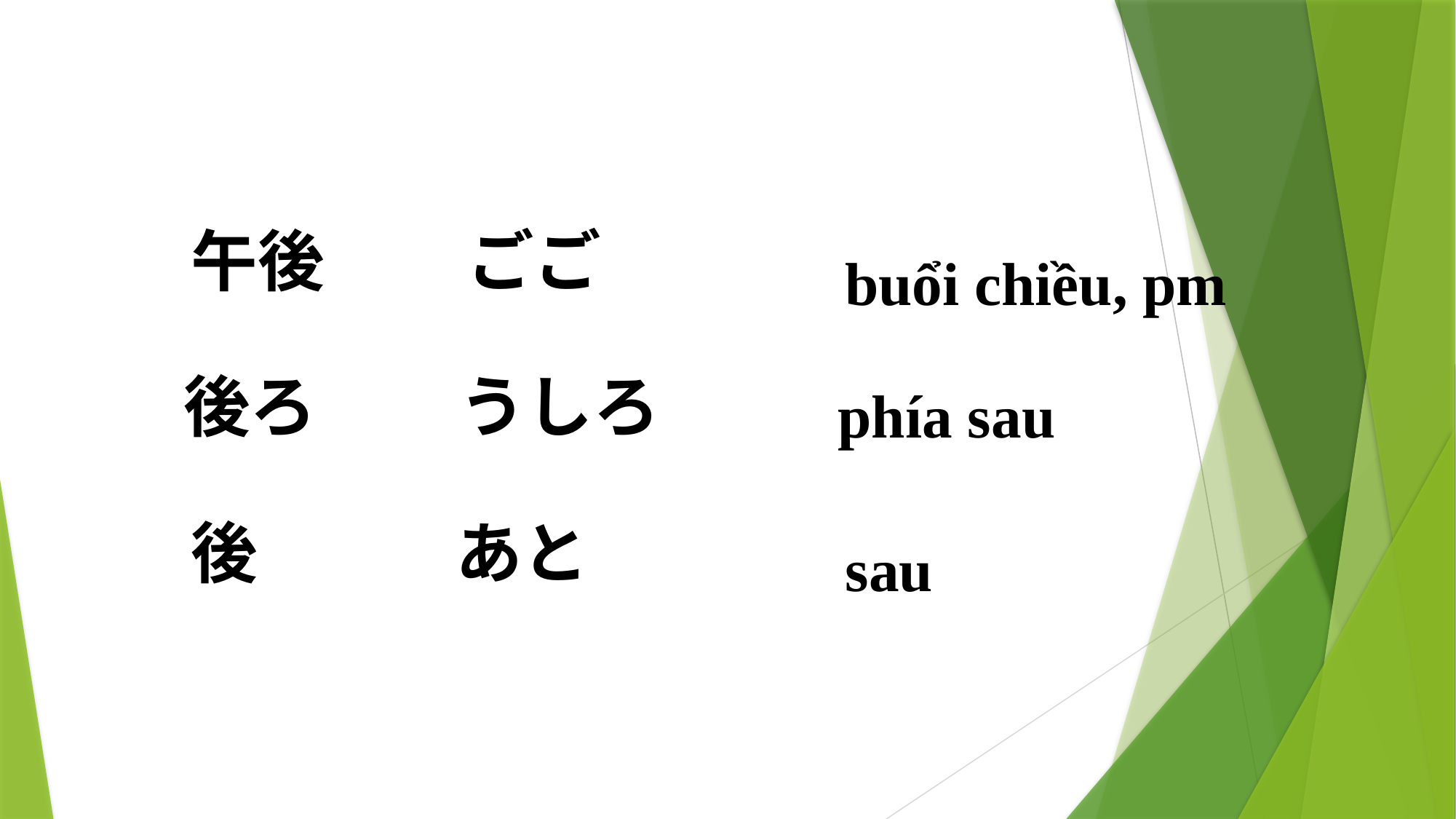

buổi chiều, pm
午後
ごご
phía sau
後ろ
うしろ
sau
後
あと